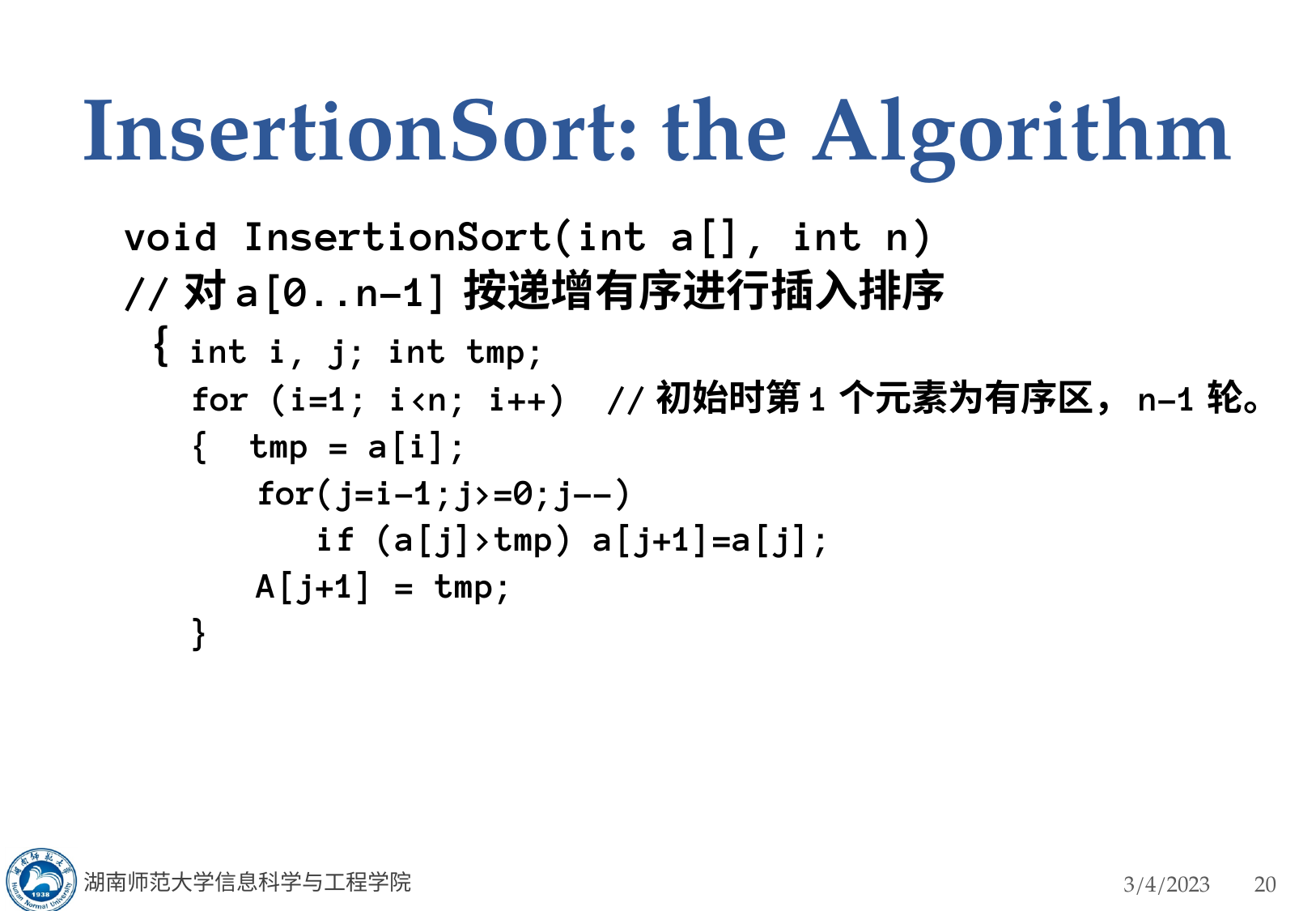

# InsertionSort: the Algorithm
void InsertionSort(int a[], int n)
//对a[0..n-1]按递增有序进行插入排序
｛ int i, j; int tmp;
for (i=1; i<n; i++)  //初始时第1个元素为有序区，n-1轮。
{  tmp = a[i];
for(j=i-1;j>=0;j--)
   if (a[j]>tmp) a[j+1]=a[j];
A[j+1] = tmp;
}
湖南师范大学信息科学与工程学院
3/4/2023
20